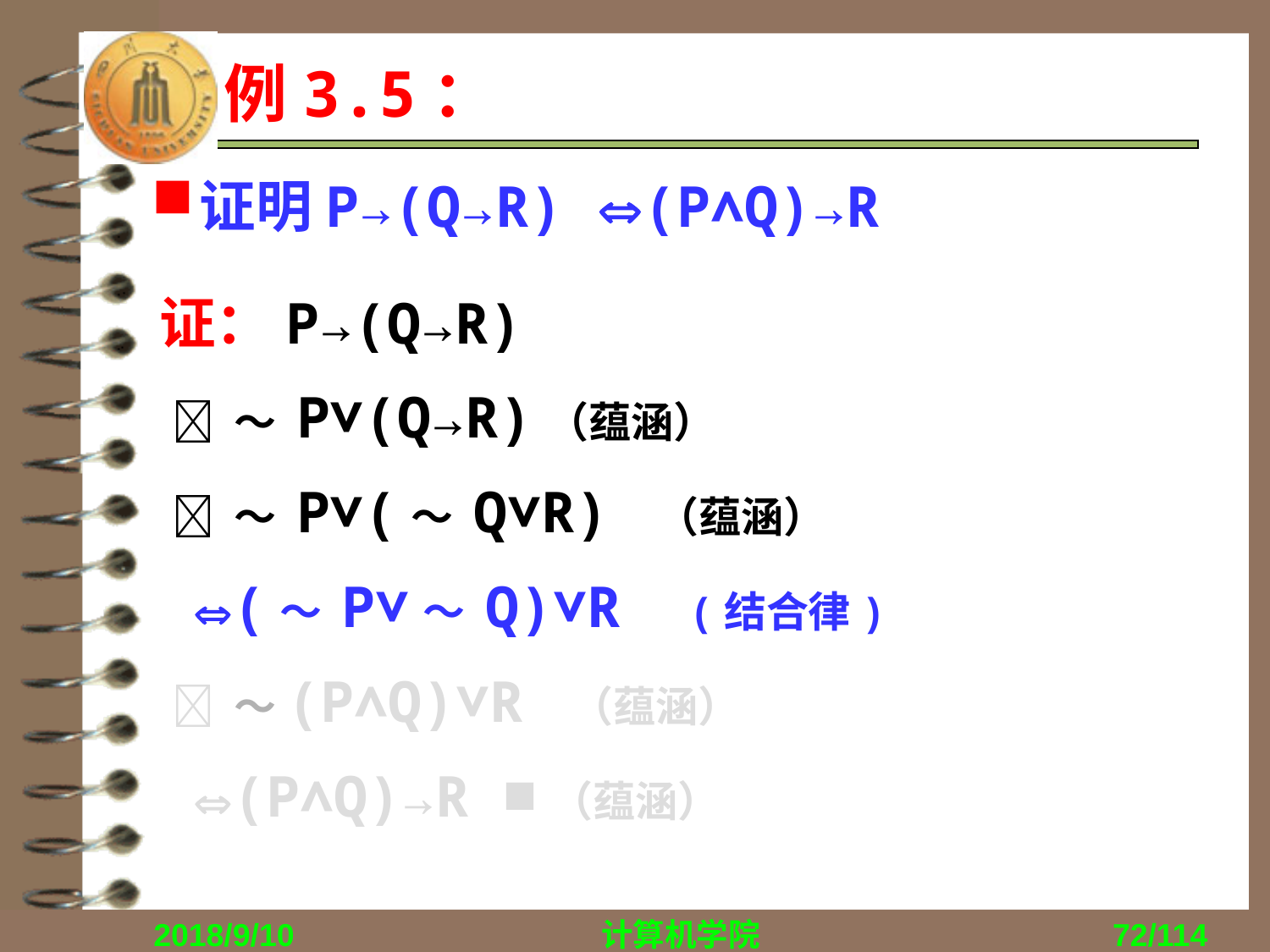

# 例3.5：
证明P→(Q→R) ⇔(P∧Q)→R
证：P→(Q→R)
 ⇔ ～ P∨(Q→R)（蕴涵）
 ⇔ ～ P∨(～ Q∨R) （蕴涵）
 ⇔(～ P∨～ Q)∨R  (结合律)
 ⇔ ～(P∧Q)∨R （蕴涵）
 ⇔(P∧Q)→R ■（蕴涵）
2018/9/10
计算机学院
72/114